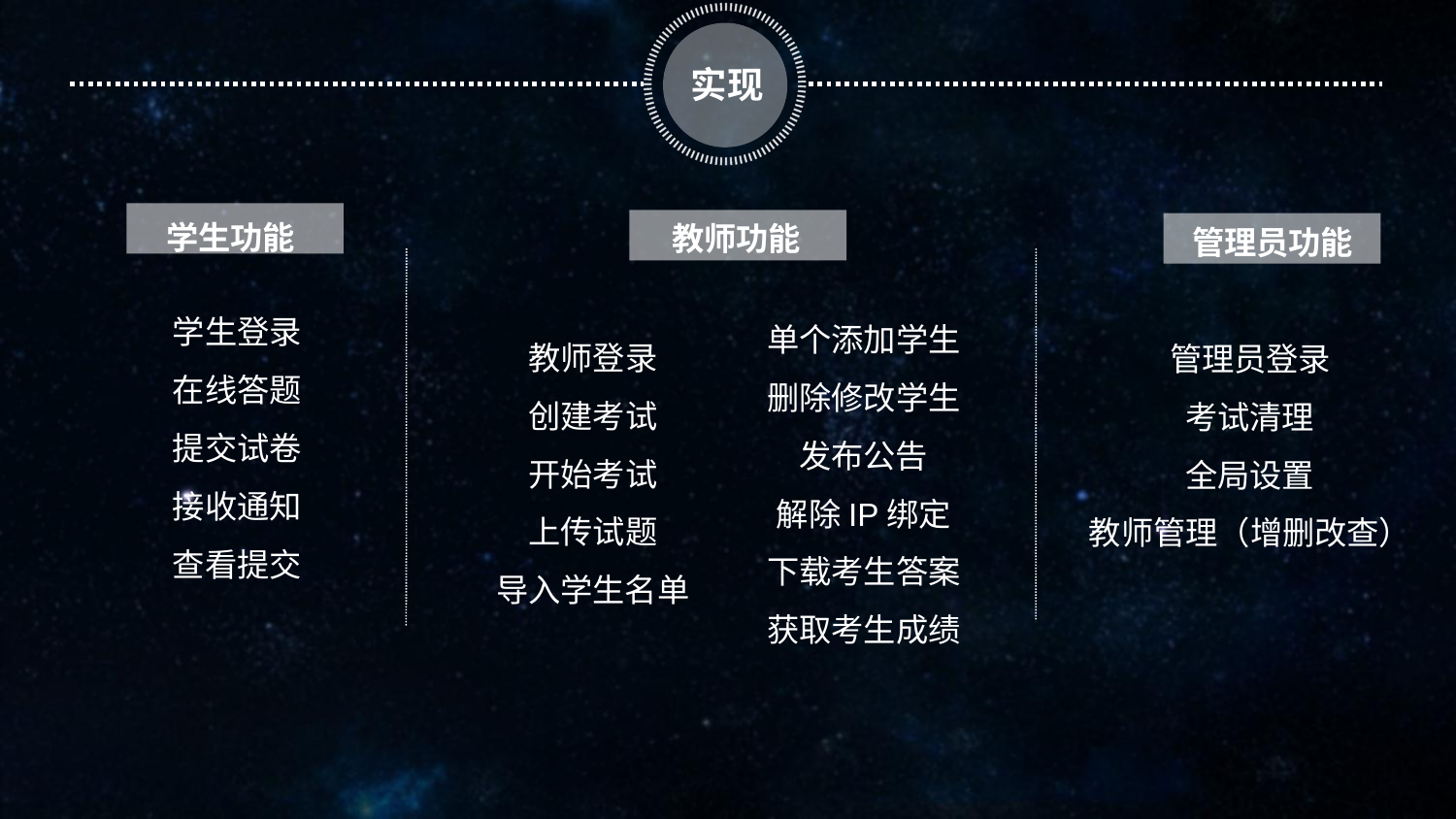

实现
学生功能
教师功能

管理员功能

学生登录
在线答题
提交试卷
接收通知
查看提交
单个添加学生
删除修改学生
发布公告
解除IP绑定
下载考生答案
获取考生成绩
教师登录
创建考试
开始考试
上传试题
导入学生名单
管理员登录
考试清理
全局设置
教师管理（增删改查）